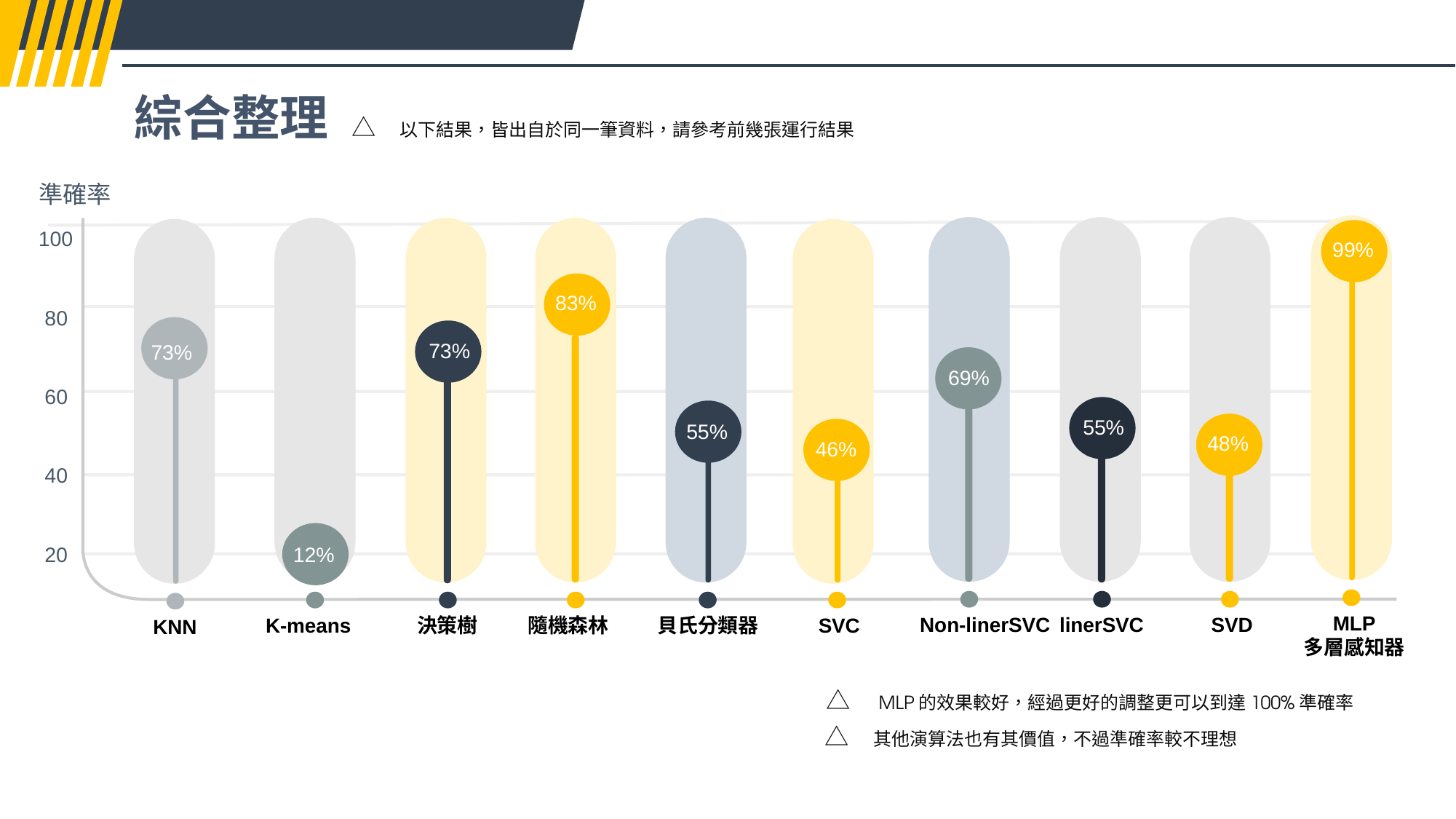

綜合整理
△　以下結果，皆出自於同一筆資料，請參考前幾張運行結果
準確率

100

83%
80

73%
73%

69%

60

55%
55%

48%

46%

40

12%
20

Non-linerSVC
linerSVC
SVD
K-means
決策樹
隨機森林
貝氏分類器
SVC
KNN

99%

MLP
多層感知器
△　MLP的效果較好，經過更好的調整更可以到達100%準確率
△　其他演算法也有其價值，不過準確率較不理想